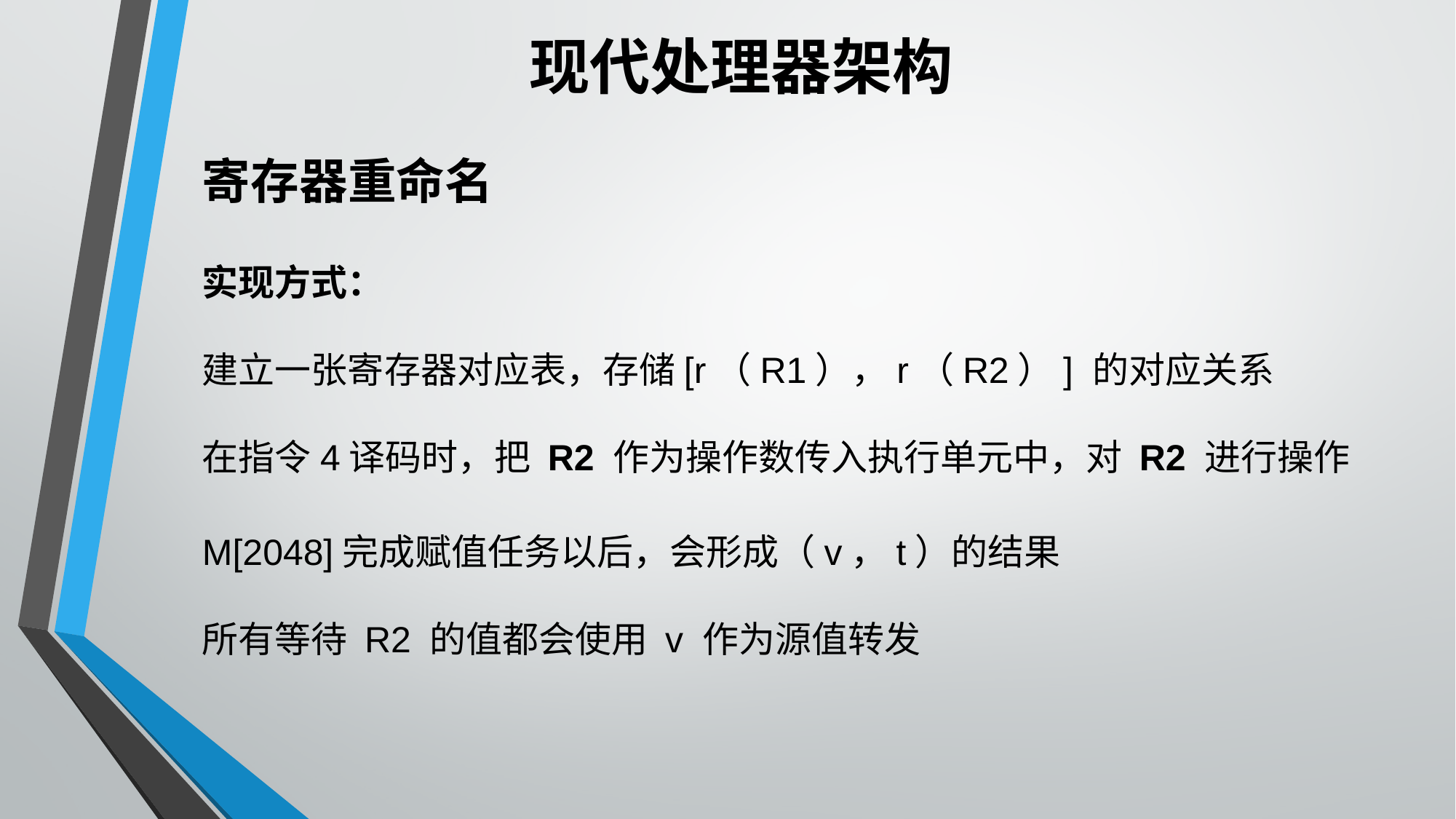

# 现代处理器架构
寄存器重命名

实现方式：

建立一张寄存器对应表，存储[r（R1），r（R2）] 的对应关系

在指令4译码时，把 R2 作为操作数传入执行单元中，对 R2 进行操作

M[2048]完成赋值任务以后，会形成（v，t）的结果

所有等待 R2 的值都会使用 v 作为源值转发